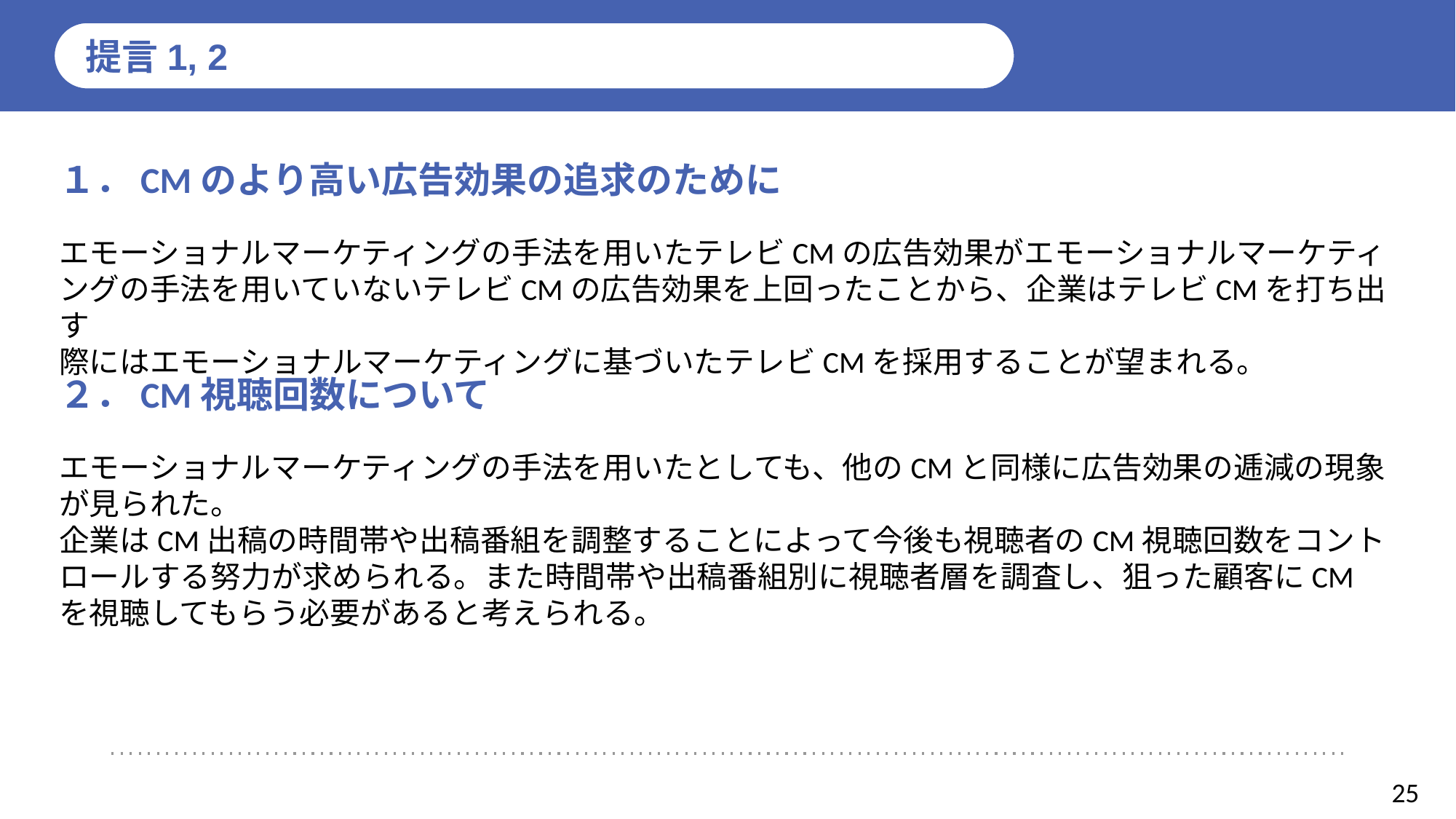

提言1, 2
１．CMのより高い広告効果の追求のために

エモーショナルマーケティングの手法を用いたテレビCMの広告効果がエモーショナルマーケティ
ングの手法を用いていないテレビCMの広告効果を上回ったことから、企業はテレビCMを打ち出す
際にはエモーショナルマーケティングに基づいたテレビCMを採用することが望まれる。
２．CM視聴回数について

エモーショナルマーケティングの手法を用いたとしても、他のCMと同様に広告効果の逓減の現象が見られた。
企業はCM出稿の時間帯や出稿番組を調整することによって今後も視聴者のCM視聴回数をコントロールする努力が求められる。また時間帯や出稿番組別に視聴者層を調査し、狙った顧客にCMを視聴してもらう必要があると考えられる。
25